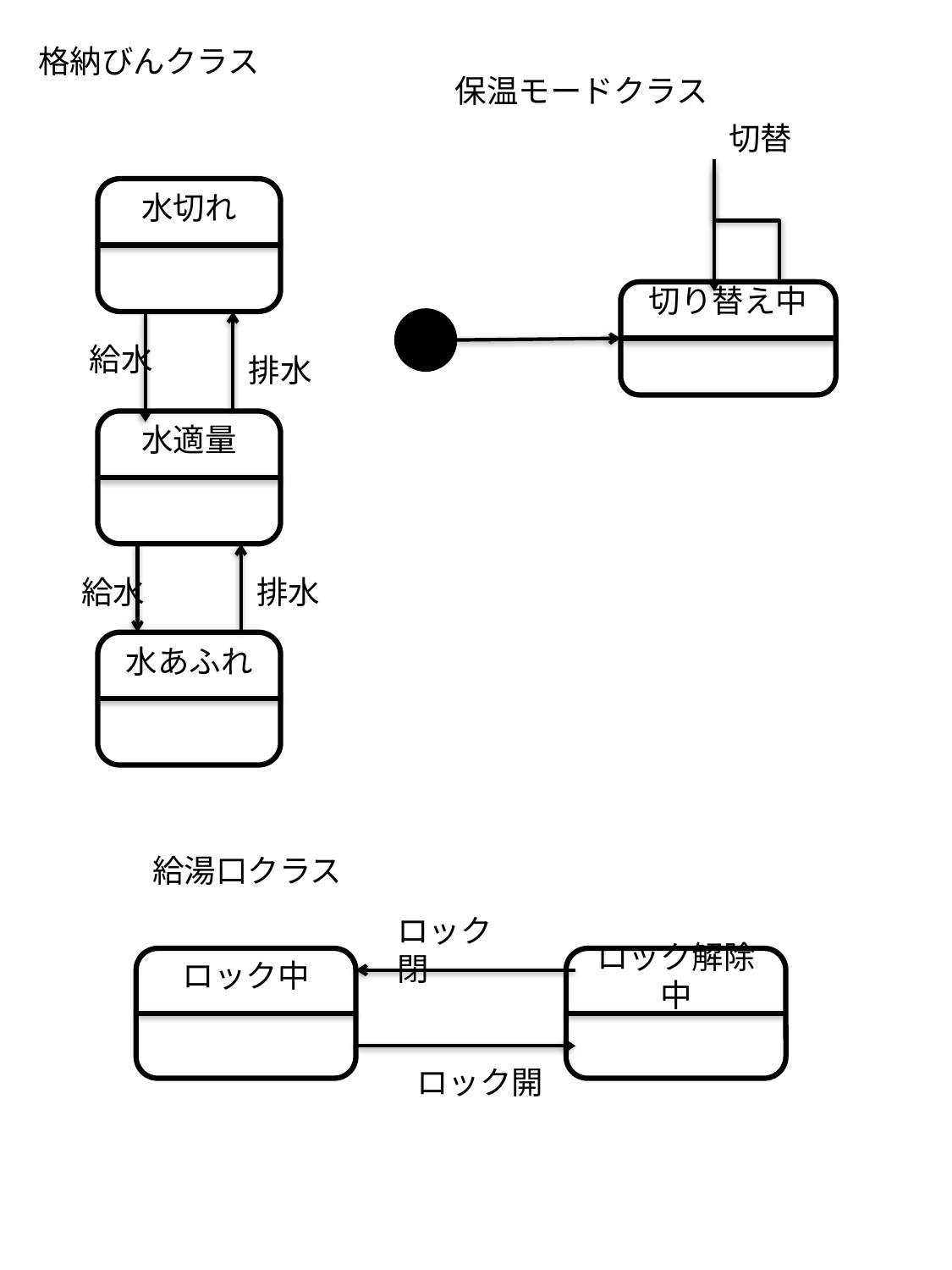

格納びんクラス
水切れ

給水
排水
水適量

給水
排水
水あふれ

保温モードクラス
切替
切り替え中

給湯口クラス
ロック閉
ロック中

ロック解除中

ロック開